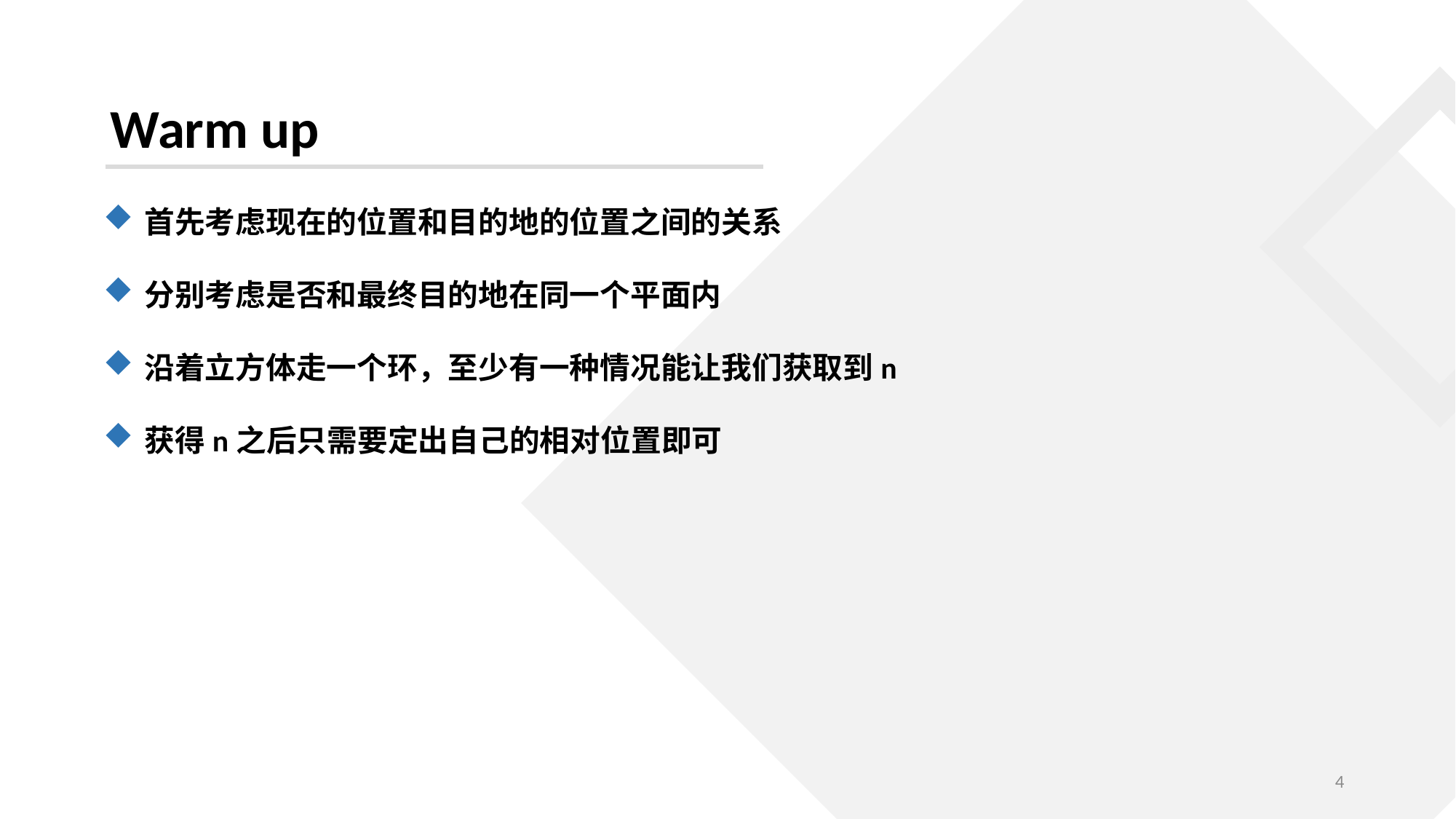

Warm up
首先考虑现在的位置和目的地的位置之间的关系

分别考虑是否和最终目的地在同一个平面内

沿着立方体走一个环，至少有一种情况能让我们获取到n

获得n之后只需要定出自己的相对位置即可
4